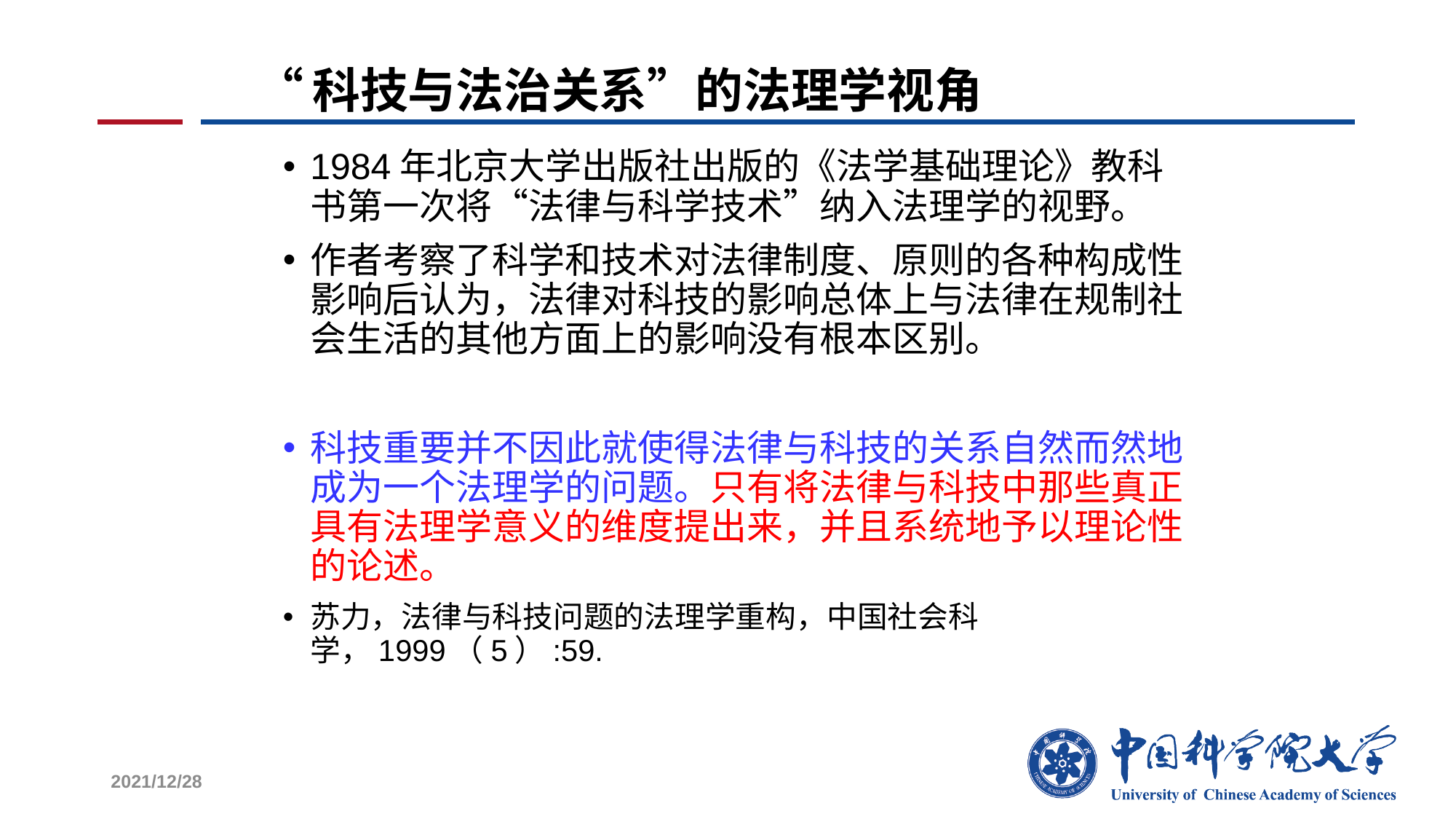

# “科技与法治关系”的法理学视角
1984年北京大学出版社出版的《法学基础理论》教科书第一次将“法律与科学技术”纳入法理学的视野。
作者考察了科学和技术对法律制度、原则的各种构成性影响后认为，法律对科技的影响总体上与法律在规制社会生活的其他方面上的影响没有根本区别。

科技重要并不因此就使得法律与科技的关系自然而然地成为一个法理学的问题。只有将法律与科技中那些真正具有法理学意义的维度提出来，并且系统地予以理论性的论述。
苏力，法律与科技问题的法理学重构，中国社会科学，1999（5）:59.
2021/12/28